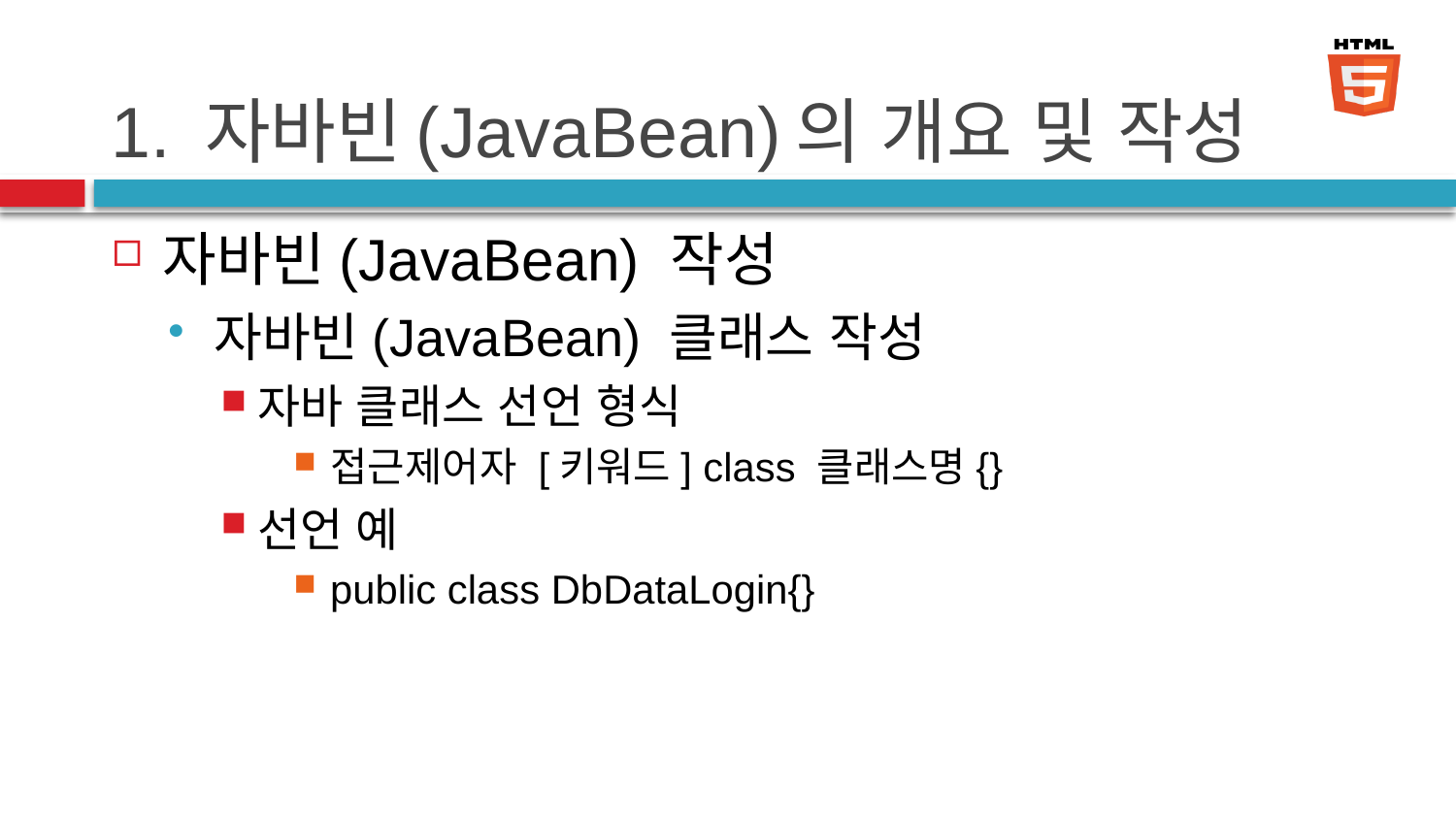

# 1. 자바빈(JavaBean)의 개요 및 작성
자바빈(JavaBean) 작성
자바빈(JavaBean) 클래스 작성
자바 클래스 선언 형식
접근제어자 [키워드] class 클래스명{}
선언 예
public class DbDataLogin{}